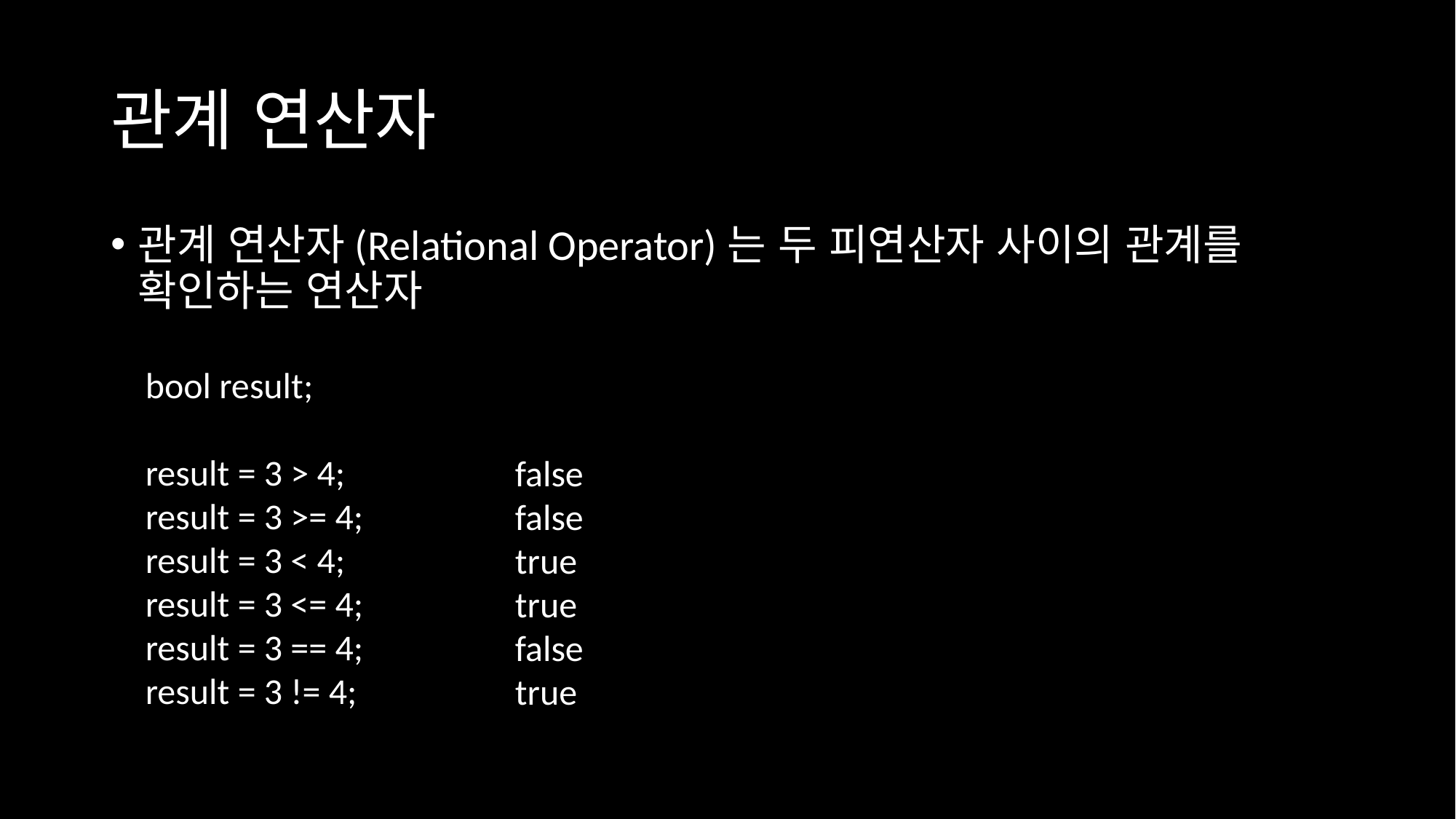

# 관계 연산자
관계 연산자(Relational Operator)는 두 피연산자 사이의 관계를 확인하는 연산자
bool result;

result = 3 > 4;
result = 3 >= 4;
result = 3 < 4;
result = 3 <= 4;
result = 3 == 4;
result = 3 != 4;

false
false
true
true
false
true